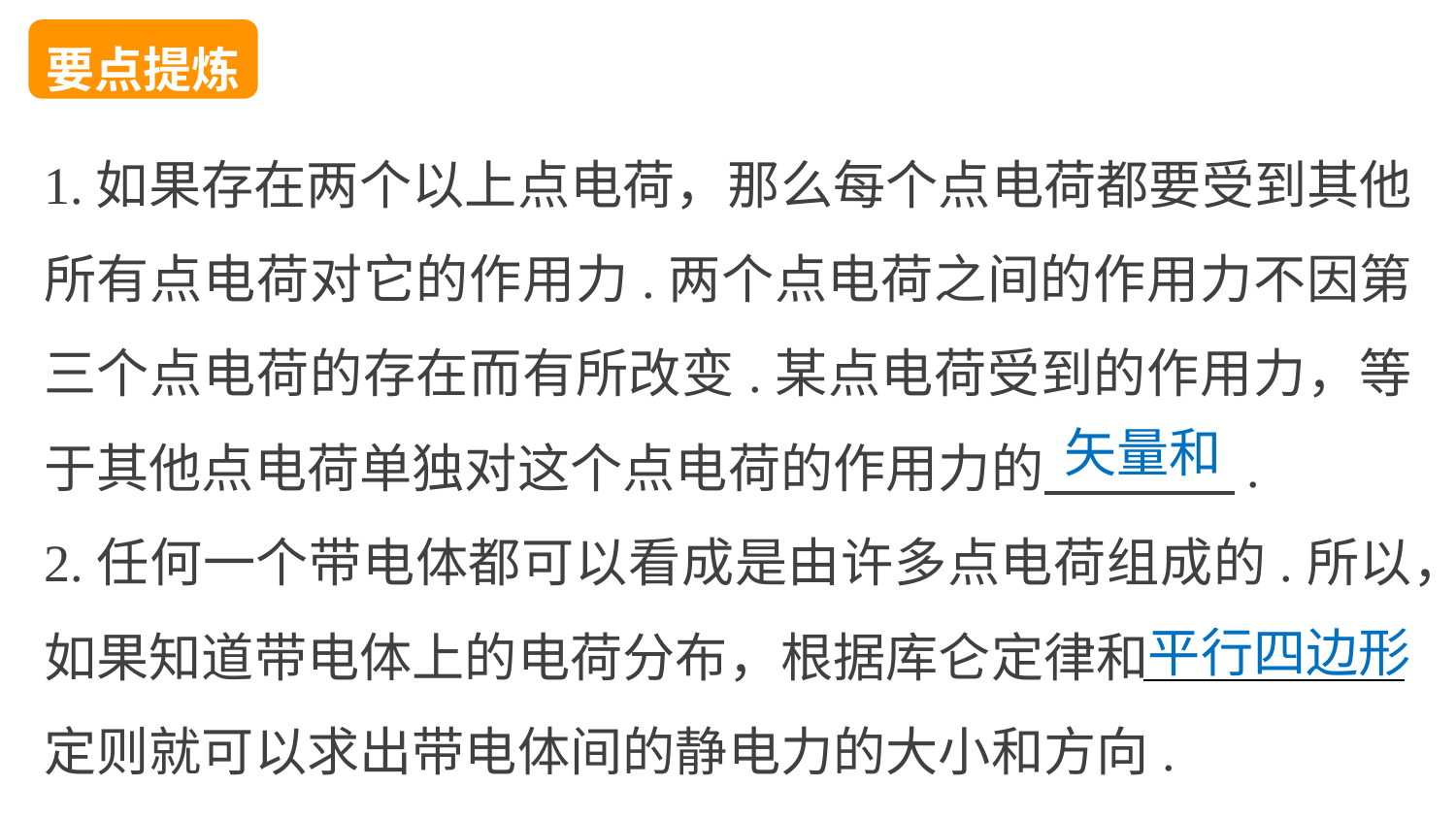

要点提炼
1.如果存在两个以上点电荷，那么每个点电荷都要受到其他所有点电荷对它的作用力.两个点电荷之间的作用力不因第三个点电荷的存在而有所改变.某点电荷受到的作用力，等于其他点电荷单独对这个点电荷的作用力的                .
2.任何一个带电体都可以看成是由许多点电荷组成的.所以，如果知道带电体上的电荷分布，根据库仑定律和
定则就可以求出带电体间的静电力的大小和方向.
矢量和
平行四边形